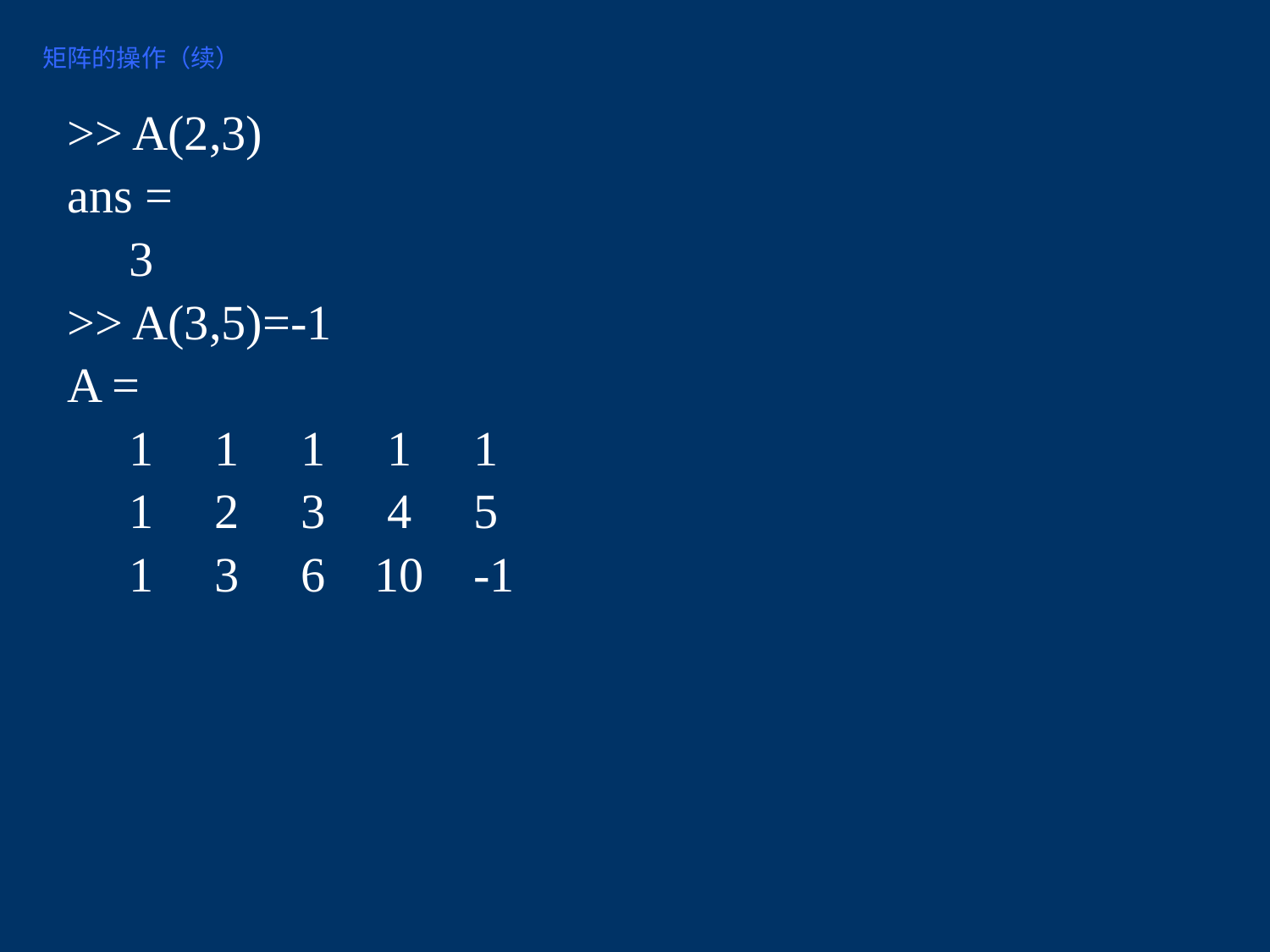

矩阵的操作（续）
>> A(2,3)
ans =
     3
>> A(3,5)=-1
A =
     1     1     1     1     1
     1     2     3     4     5
     1     3     6    10    -1